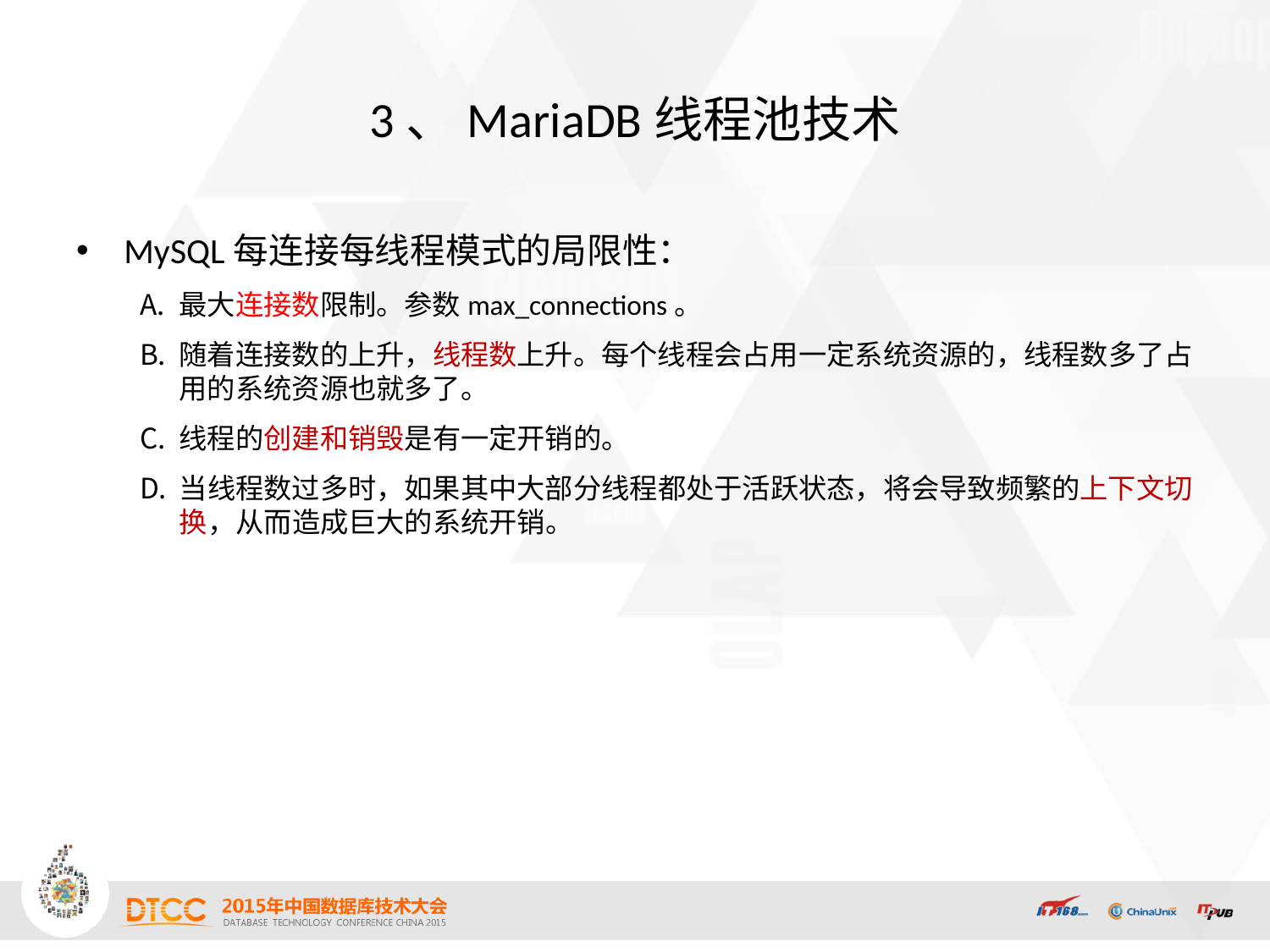

# 3、MariaDB线程池技术
MySQL每连接每线程模式的局限性：
最大连接数限制。参数max_connections。
随着连接数的上升，线程数上升。每个线程会占用一定系统资源的，线程数多了占用的系统资源也就多了。
线程的创建和销毁是有一定开销的。
当线程数过多时，如果其中大部分线程都处于活跃状态，将会导致频繁的上下文切换，从而造成巨大的系统开销。